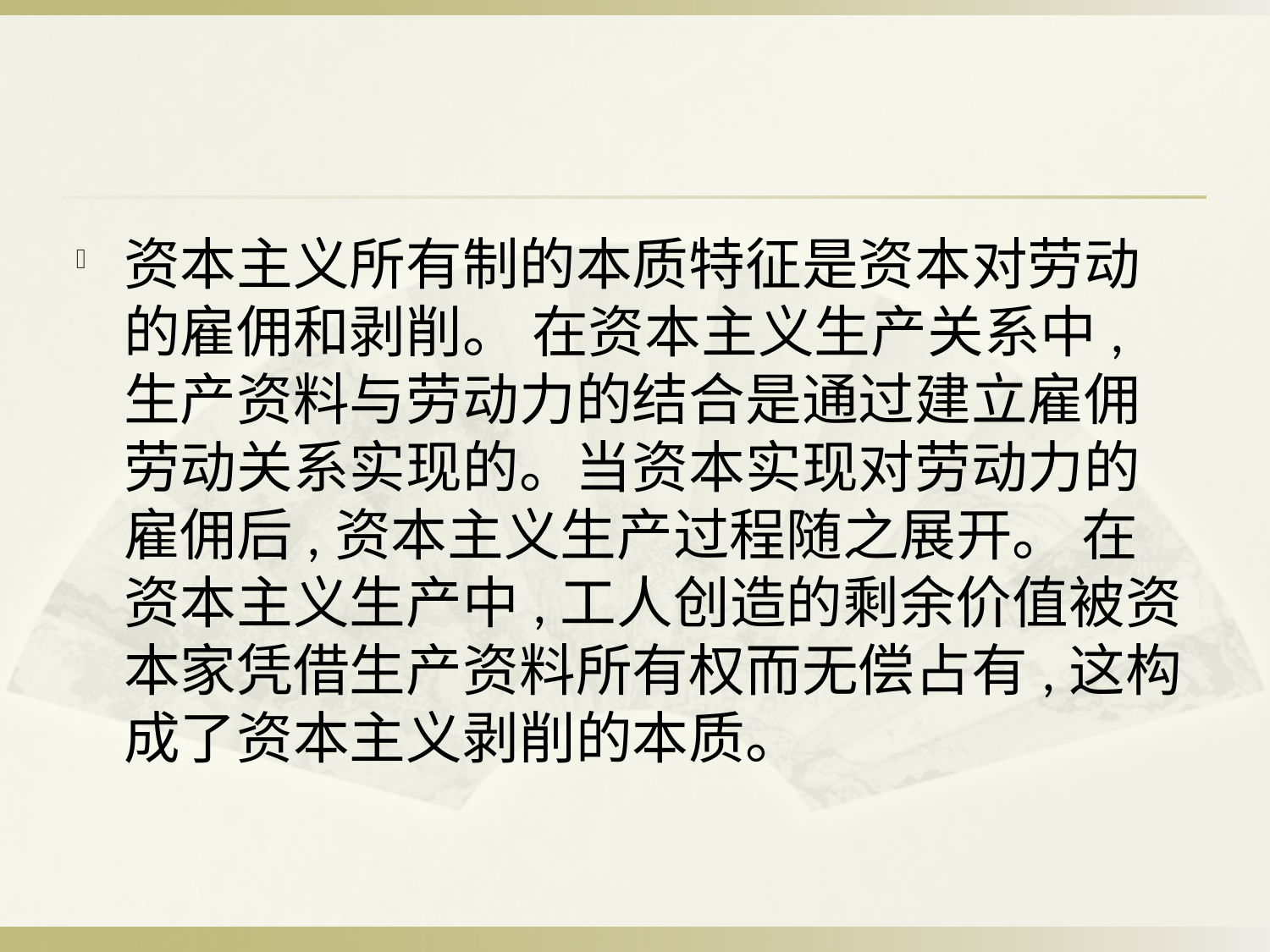

#
资本主义所有制的本质特征是资本对劳动的雇佣和剥削。 在资本主义生产关系中,生产资料与劳动力的结合是通过建立雇佣劳动关系实现的。当资本实现对劳动力的雇佣后,资本主义生产过程随之展开。 在资本主义生产中,工人创造的剩余价值被资本家凭借生产资料所有权而无偿占有,这构成了资本主义剥削的本质。